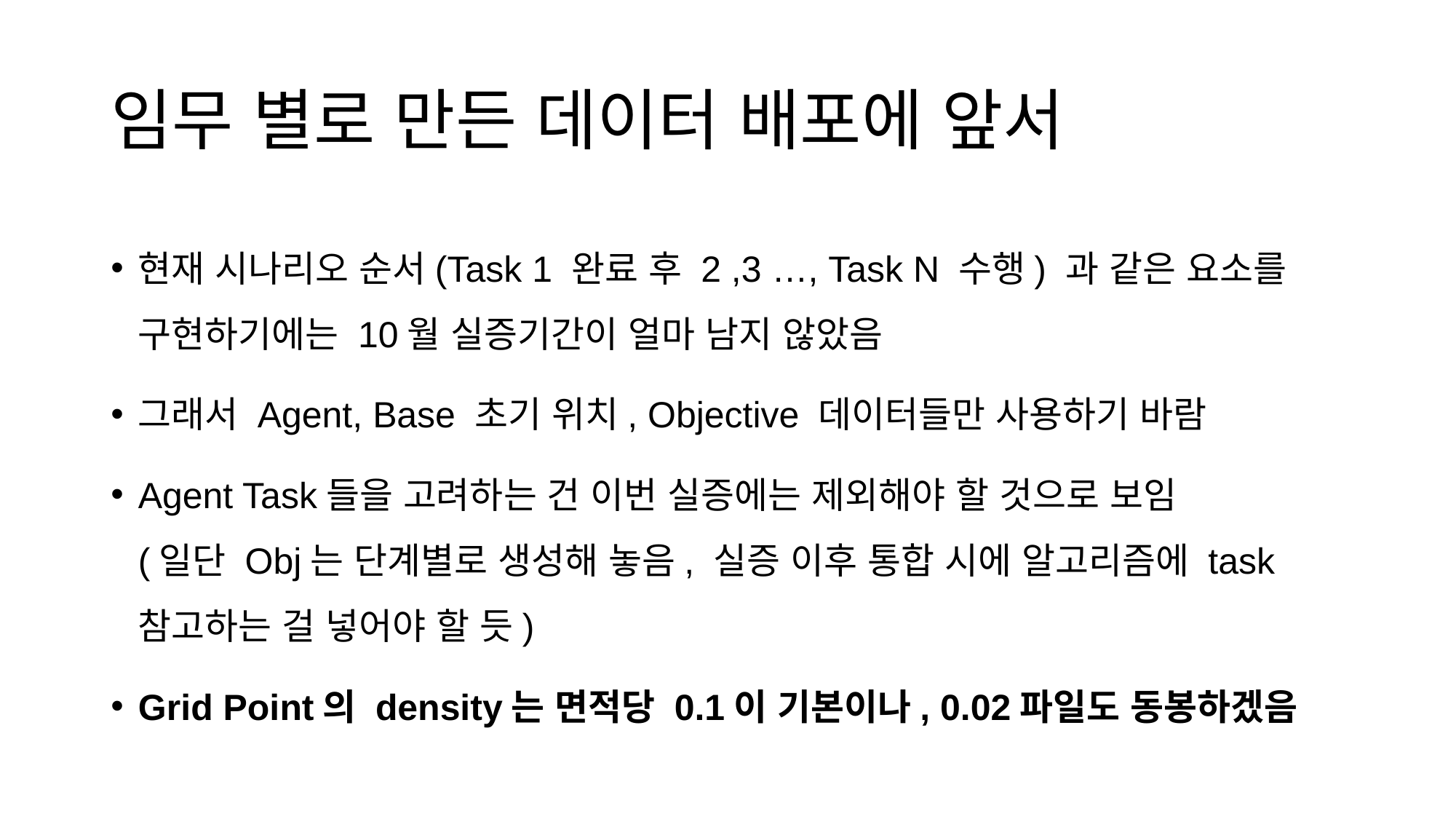

# 임무 별로 만든 데이터 배포에 앞서
현재 시나리오 순서(Task 1 완료 후 2 ,3 …, Task N 수행) 과 같은 요소를 구현하기에는 10월 실증기간이 얼마 남지 않았음
그래서 Agent, Base 초기 위치, Objective 데이터들만 사용하기 바람
Agent Task들을 고려하는 건 이번 실증에는 제외해야 할 것으로 보임
(일단 Obj는 단계별로 생성해 놓음, 실증 이후 통합 시에 알고리즘에 task 참고하는 걸 넣어야 할 듯)
Grid Point의 density는 면적당 0.1이 기본이나, 0.02파일도 동봉하겠음